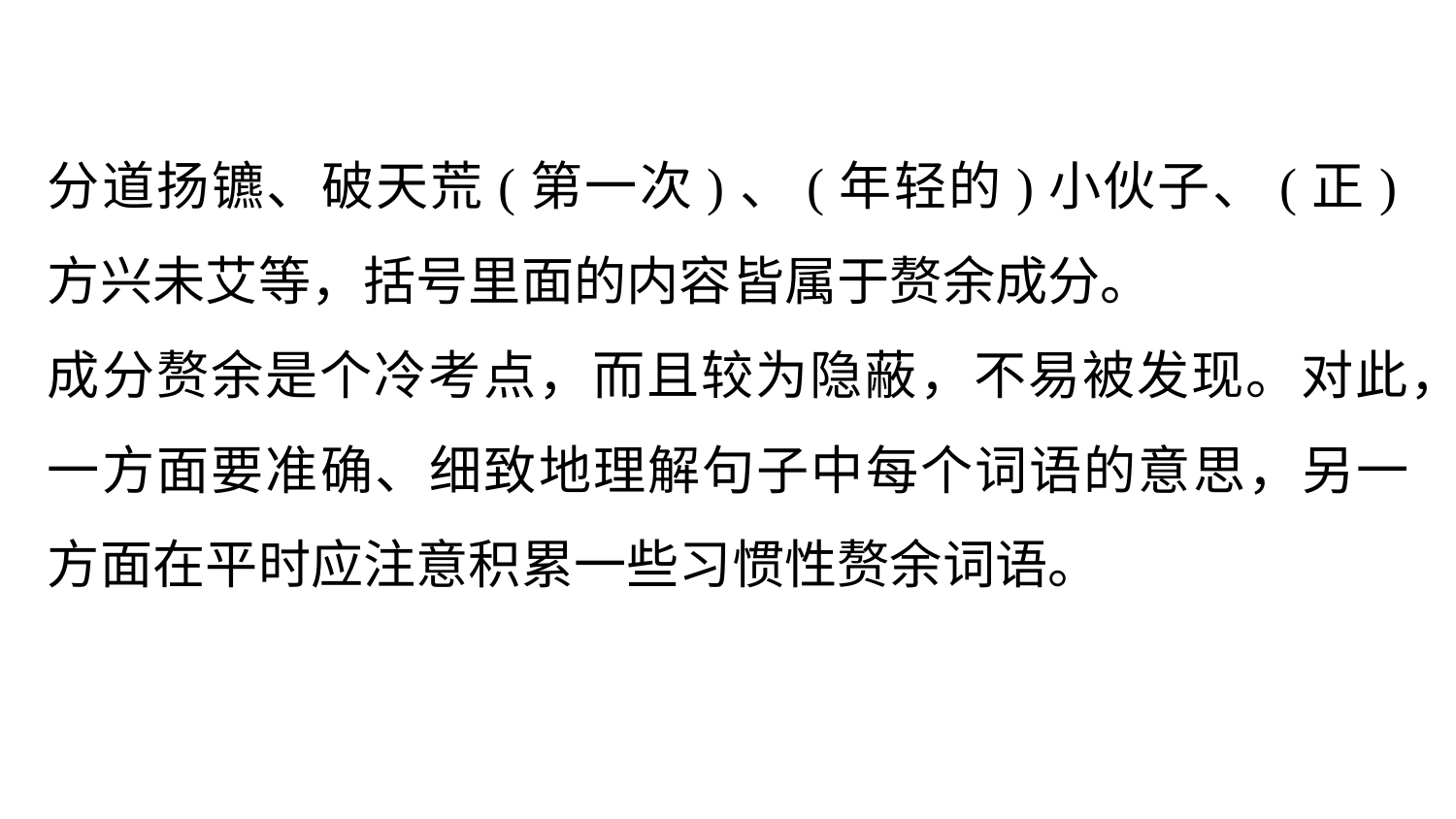

分道扬镳、破天荒(第一次)、(年轻的)小伙子、(正)方兴未艾等，括号里面的内容皆属于赘余成分。
成分赘余是个冷考点，而且较为隐蔽，不易被发现。对此，一方面要准确、细致地理解句子中每个词语的意思，另一方面在平时应注意积累一些习惯性赘余词语。